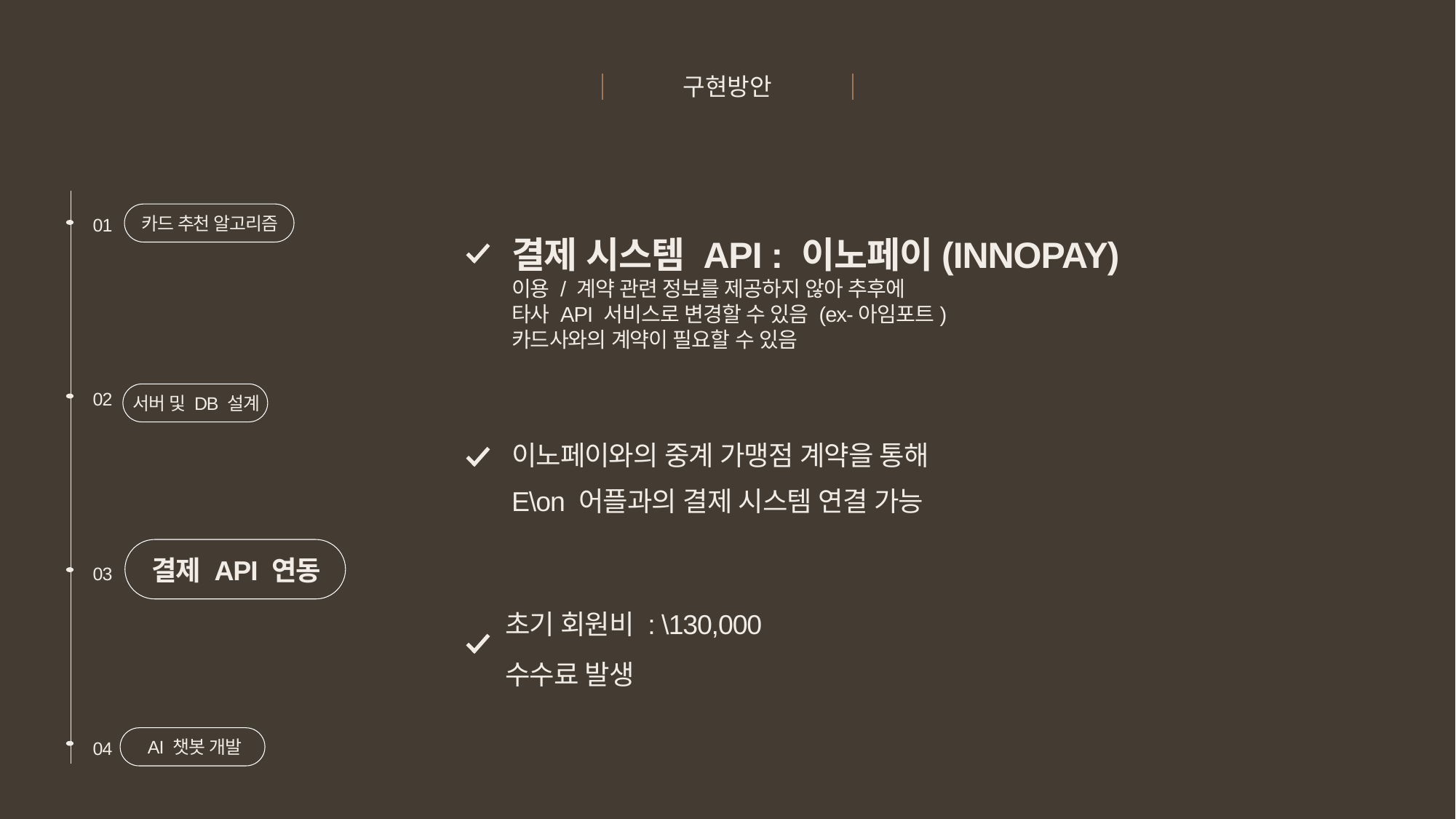

구현방안
01

카드 추천 알고리즘
결제 시스템 API : 이노페이(INNOPAY)
이용 / 계약 관련 정보를 제공하지 않아 추후에
타사 API 서비스로 변경할 수 있음 (ex-아임포트)
카드사와의 계약이 필요할 수 있음
02

서버 및 DB 설계
이노페이와의 중계 가맹점 계약을 통해

E\on 어플과의 결제 시스템 연결 가능

결제 API 연동
03
초기 회원비 : \130,000

수수료 발생
04

AI 챗봇 개발